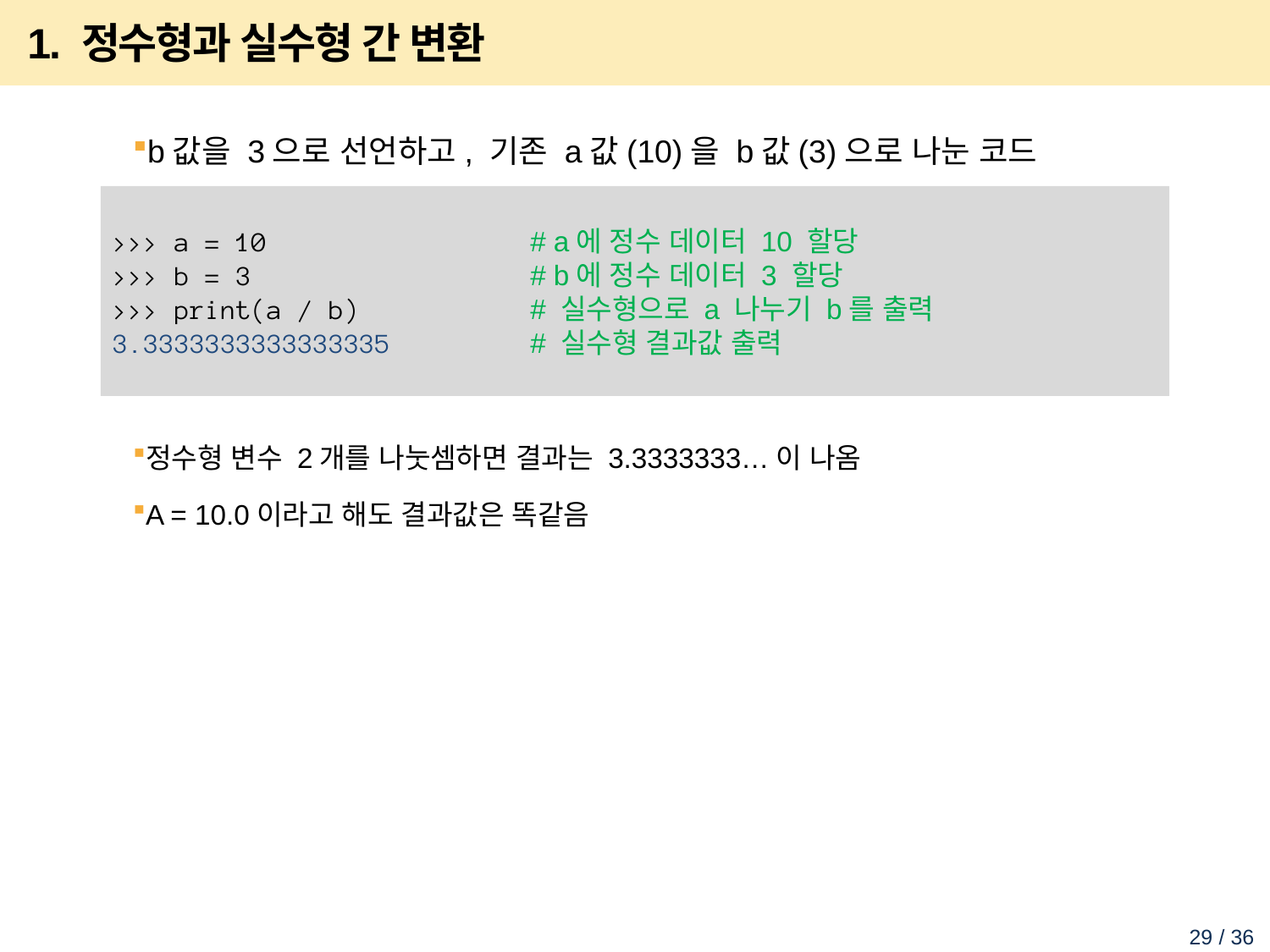

# 1. 정수형과 실수형 간 변환
b값을 3으로 선언하고, 기존 a값(10)을 b값(3)으로 나눈 코드

정수형 변수 2개를 나눗셈하면 결과는 3.3333333…이 나옴
A = 10.0이라고 해도 결과값은 똑같음
>>> a = 10                 # a에 정수 데이터 10 할당
>>> b = 3                  # b에 정수 데이터 3 할당
>>> print(a / b)           # 실수형으로 a 나누기 b를 출력
3.3333333333333335         # 실수형 결과값 출력